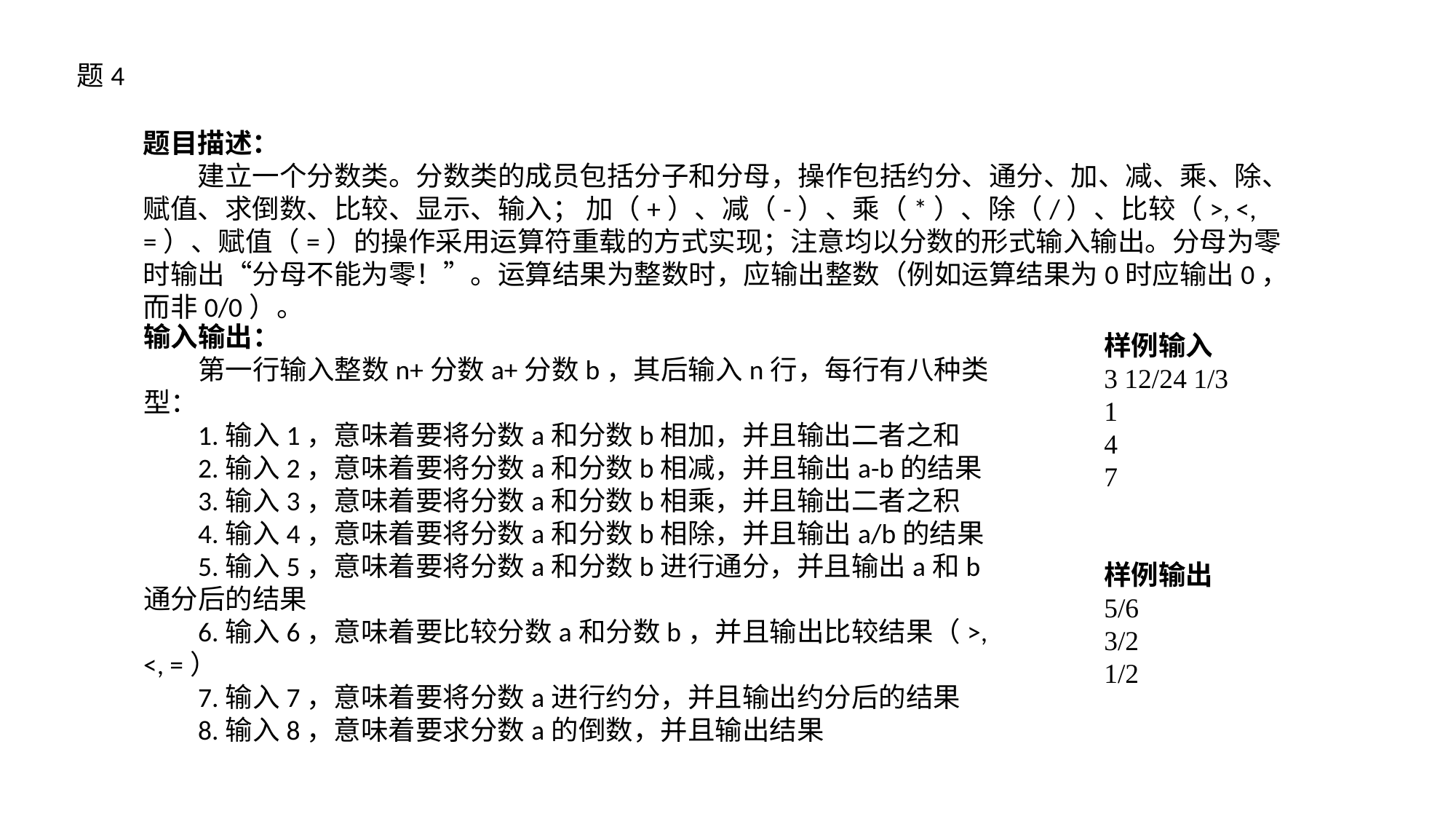

题4
题目描述：
建立一个分数类。分数类的成员包括分子和分母，操作包括约分、通分、加、减、乘、除、赋值、求倒数、比较、显示、输入； 加（+）、减（-）、乘（*）、除（/）、比较（>, <, =）、赋值（=）的操作采用运算符重载的方式实现；注意均以分数的形式输入输出。分母为零时输出“分母不能为零！”。运算结果为整数时，应输出整数（例如运算结果为0时应输出0，而非0/0）。

输入输出：
第一行输入整数n+分数a+分数b，其后输入n行，每行有八种类型：
1.输入1，意味着要将分数a和分数b相加，并且输出二者之和
2.输入2，意味着要将分数a和分数b相减，并且输出a-b的结果
3.输入3，意味着要将分数a和分数b相乘，并且输出二者之积
4.输入4，意味着要将分数a和分数b相除，并且输出a/b的结果
5.输入5，意味着要将分数a和分数b进行通分，并且输出a和b通分后的结果
6.输入6，意味着要比较分数a和分数b，并且输出比较结果（>, <, =）
7.输入7，意味着要将分数a进行约分，并且输出约分后的结果
8.输入8，意味着要求分数a的倒数，并且输出结果
样例输入
3 12/24 1/3
1
4
7

样例输出
5/6
3/2
1/2